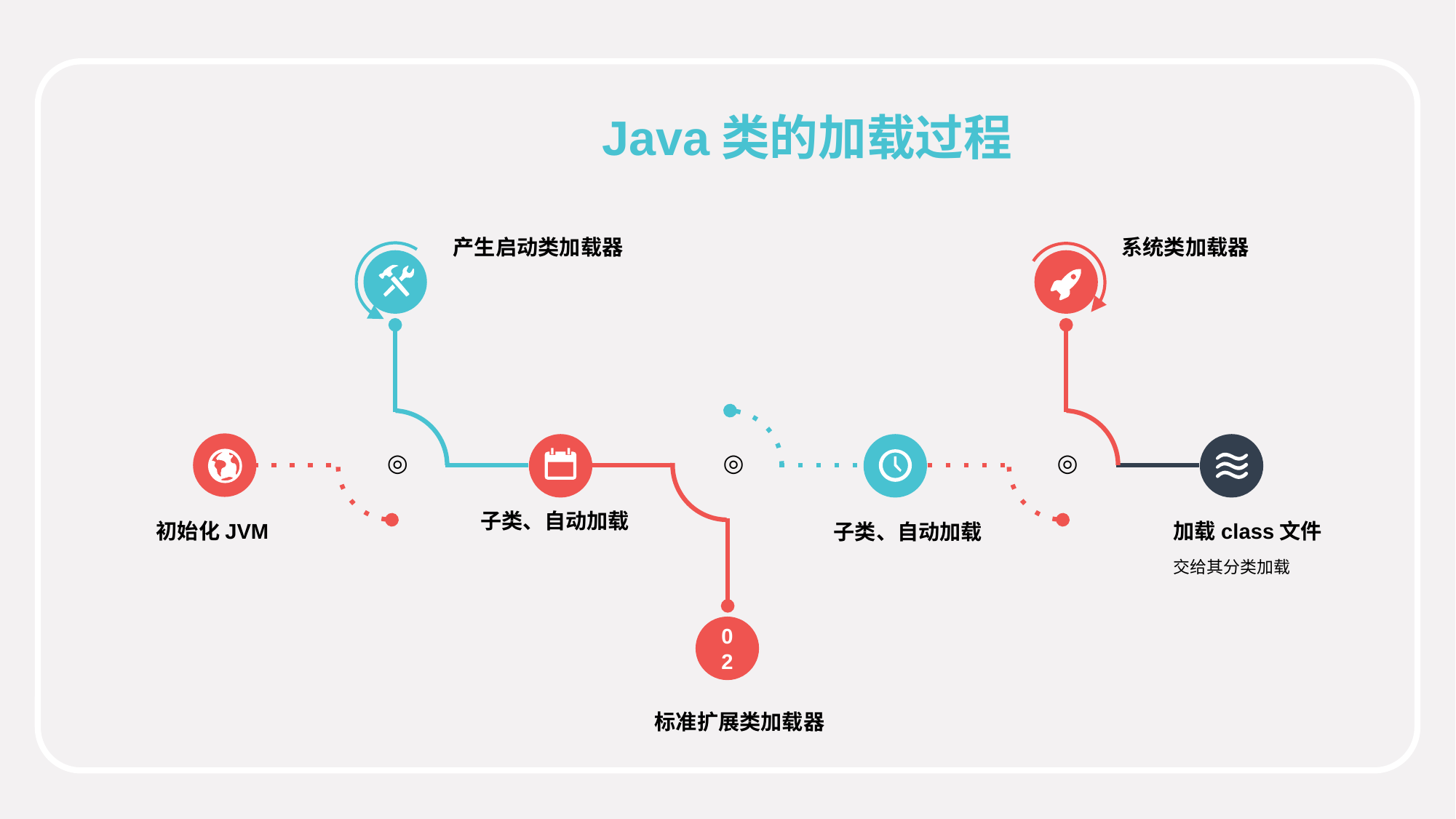

Java类的加载过程
系统类加载器
产生启动类加载器

◎
◎
◎

子类、自动加载
初始化JVM
加载class文件
子类、自动加载
交给其分类加载
02
标准扩展类加载器